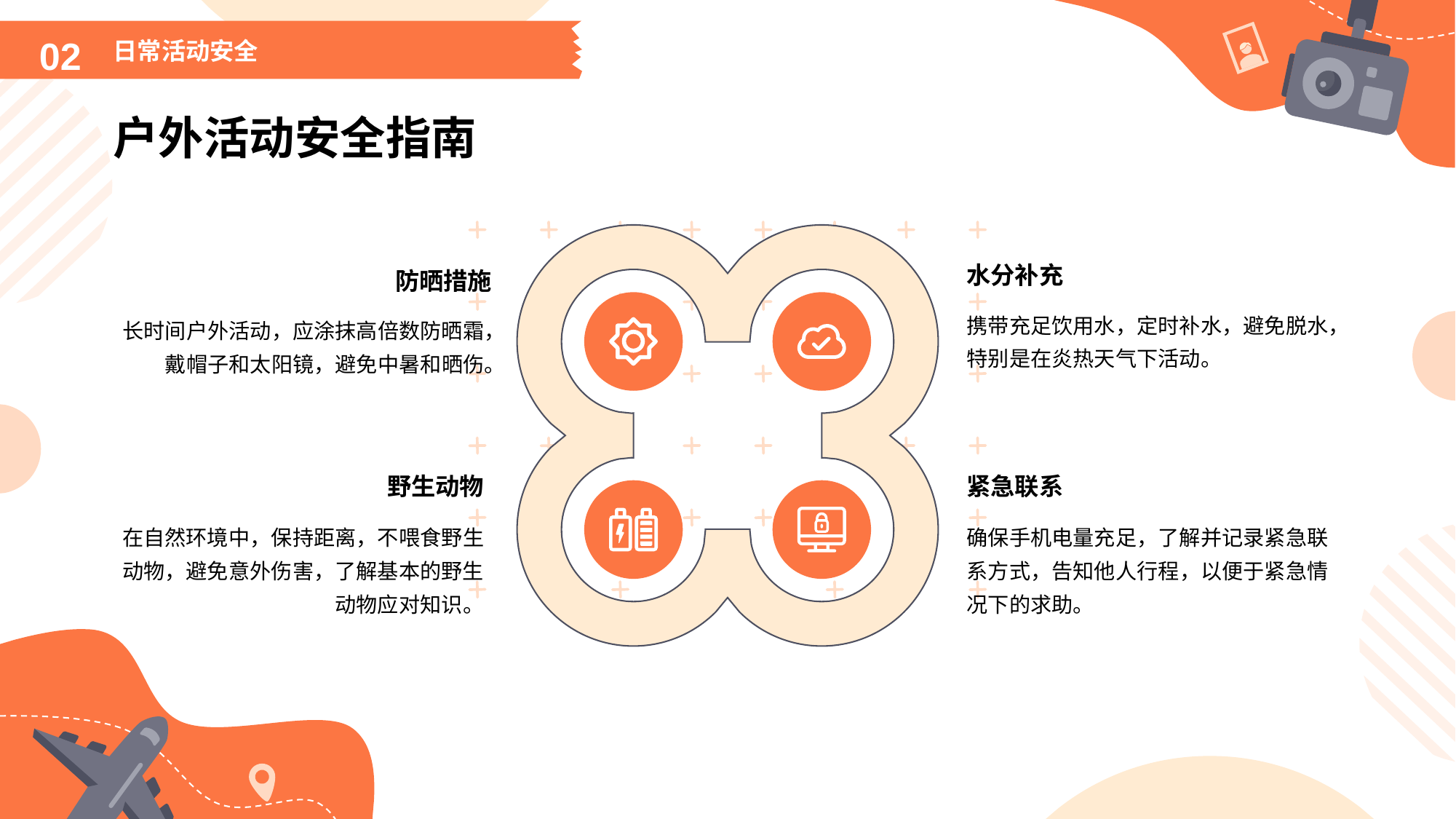

02

日常活动安全
户外活动安全指南

水分补充
防晒措施
长时间户外活动，应涂抹高倍数防晒霜，戴帽子和太阳镜，避免中暑和晒伤。
携带充足饮用水，定时补水，避免脱水，特别是在炎热天气下活动。

野生动物
紧急联系
在自然环境中，保持距离，不喂食野生动物，避免意外伤害，了解基本的野生动物应对知识。

确保手机电量充足，了解并记录紧急联系方式，告知他人行程，以便于紧急情况下的求助。